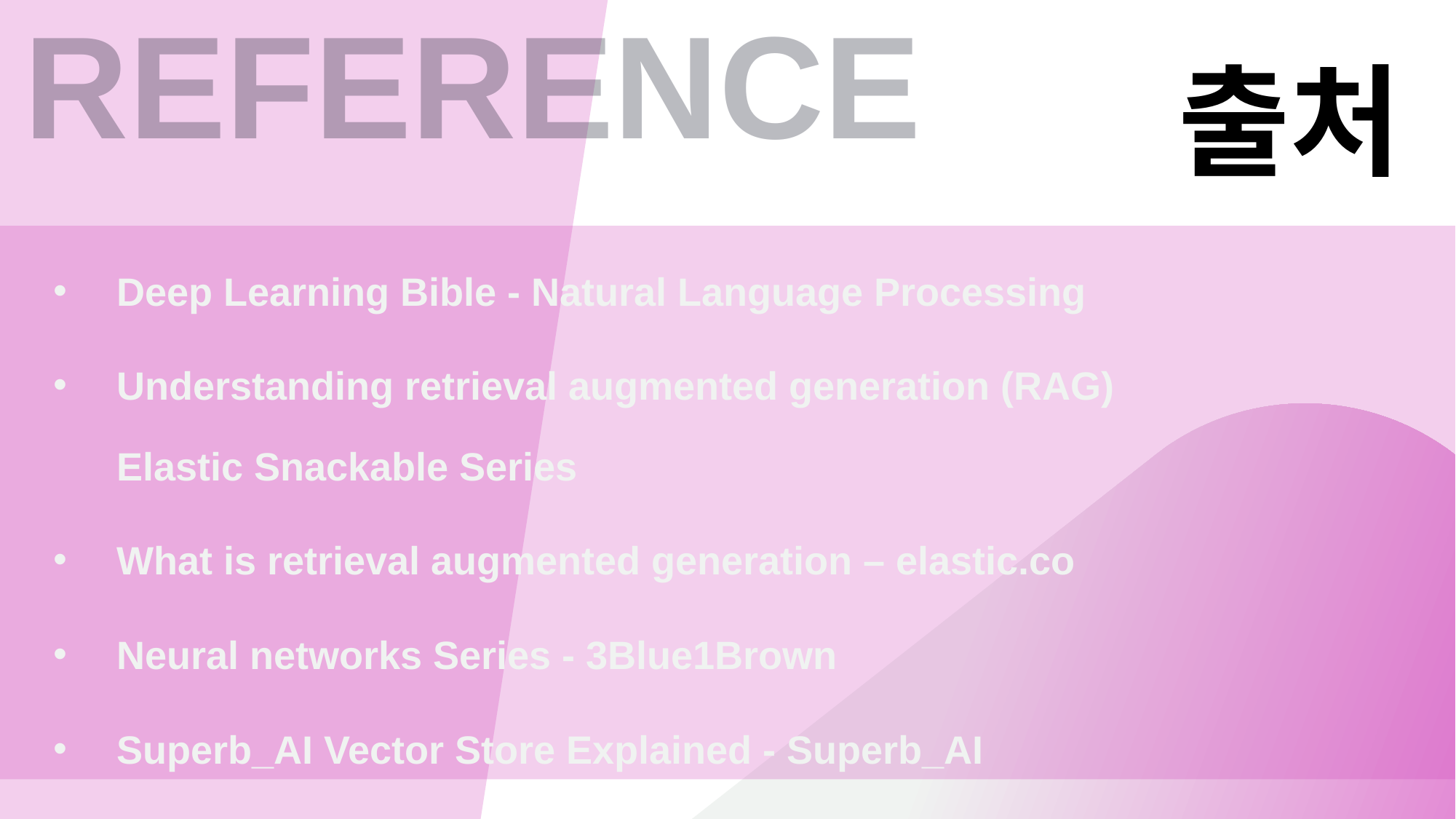

REFERENCE
# 출처

Deep Learning Bible - Natural Language Processing
Understanding retrieval augmented generation (RAG)
Elastic Snackable Series
What is retrieval augmented generation – elastic.co
Neural networks Series - 3Blue1Brown
Superb_AI Vector Store Explained - Superb_AI